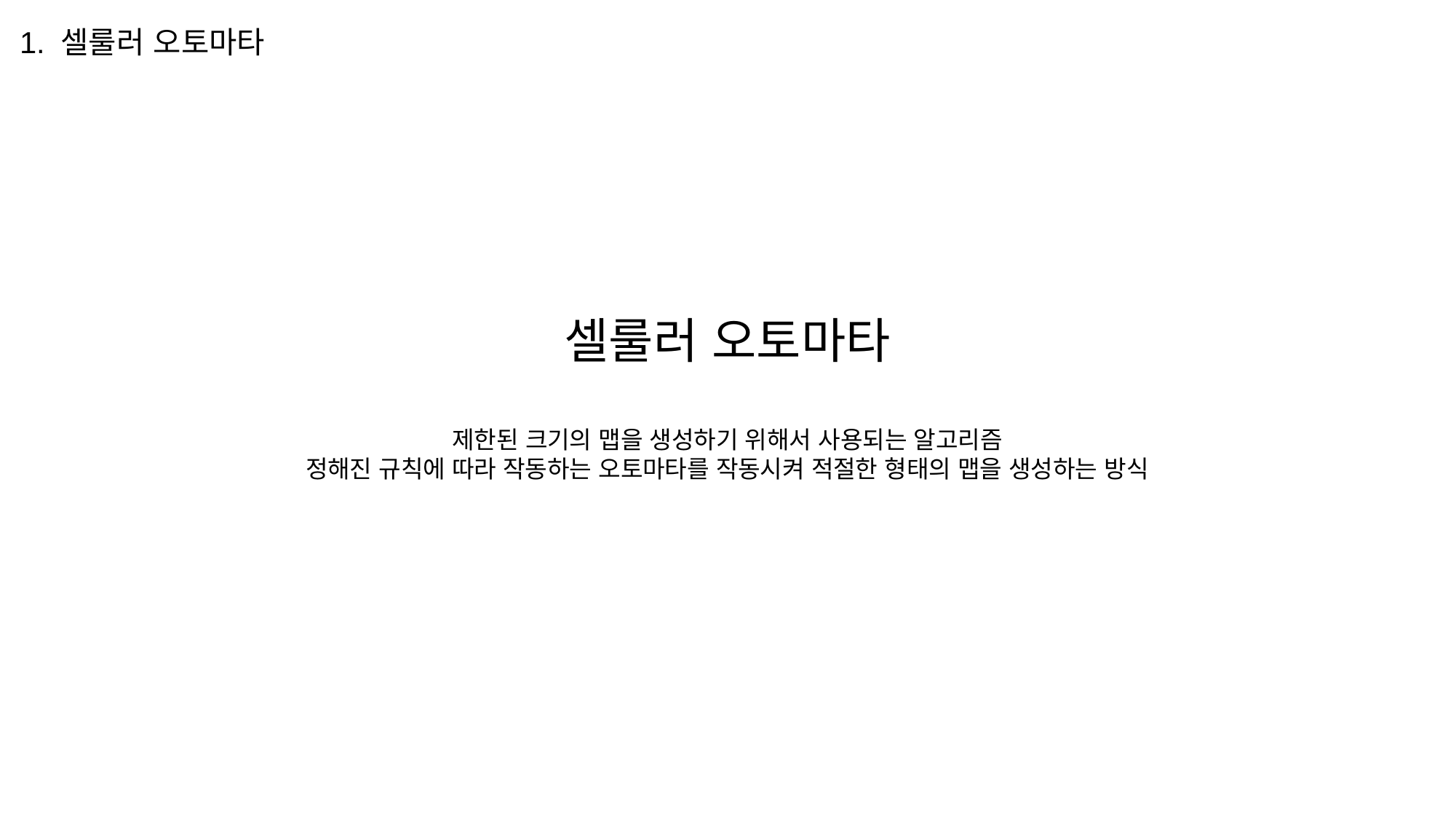

1. 셀룰러 오토마타
셀룰러 오토마타
제한된 크기의 맵을 생성하기 위해서 사용되는 알고리즘
정해진 규칙에 따라 작동하는 오토마타를 작동시켜 적절한 형태의 맵을 생성하는 방식